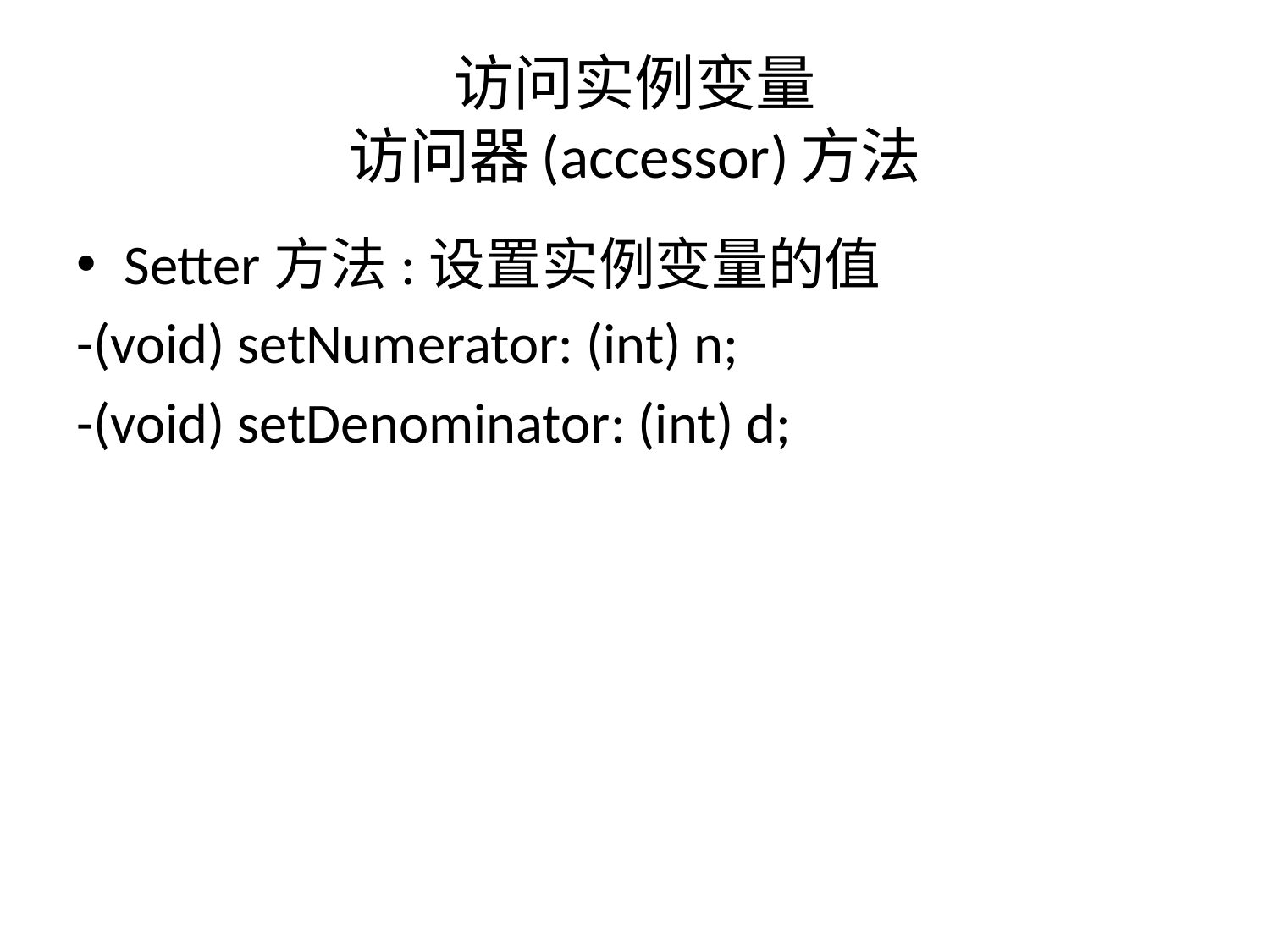

# 访问实例变量 访问器(accessor)方法
Setter方法:设置实例变量的值
-(void) setNumerator: (int) n;
-(void) setDenominator: (int) d;